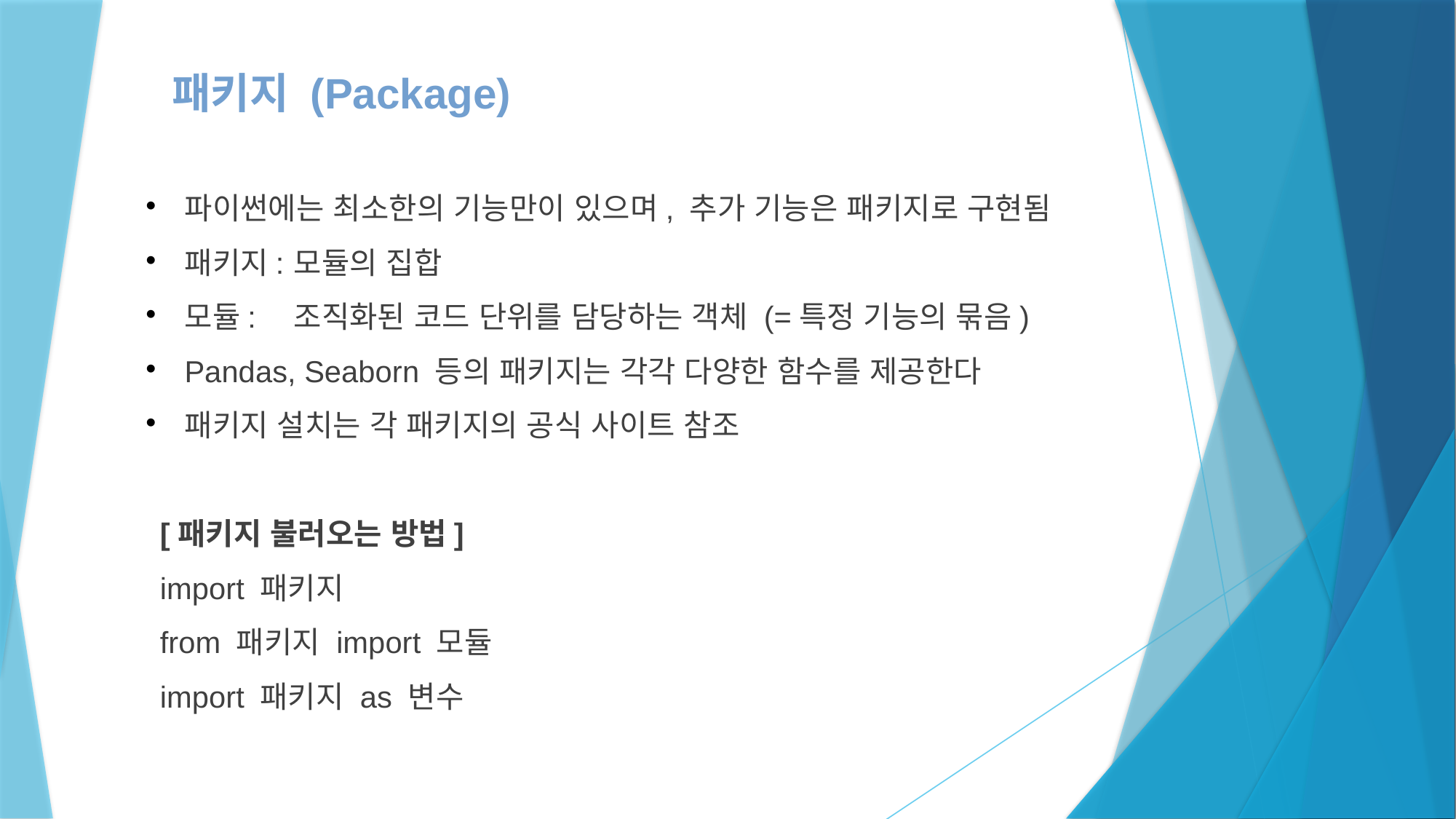

패키지 (Package)
# 파이썬에는 최소한의 기능만이 있으며, 추가 기능은 패키지로 구현됨
패키지:	모듈의 집합
모듈:	조직화된 코드 단위를 담당하는 객체 (=특정 기능의 묶음)
Pandas, Seaborn 등의 패키지는 각각 다양한 함수를 제공한다
패키지 설치는 각 패키지의 공식 사이트 참조

[패키지 불러오는 방법]
import 패키지
from 패키지 import 모듈
import 패키지 as 변수